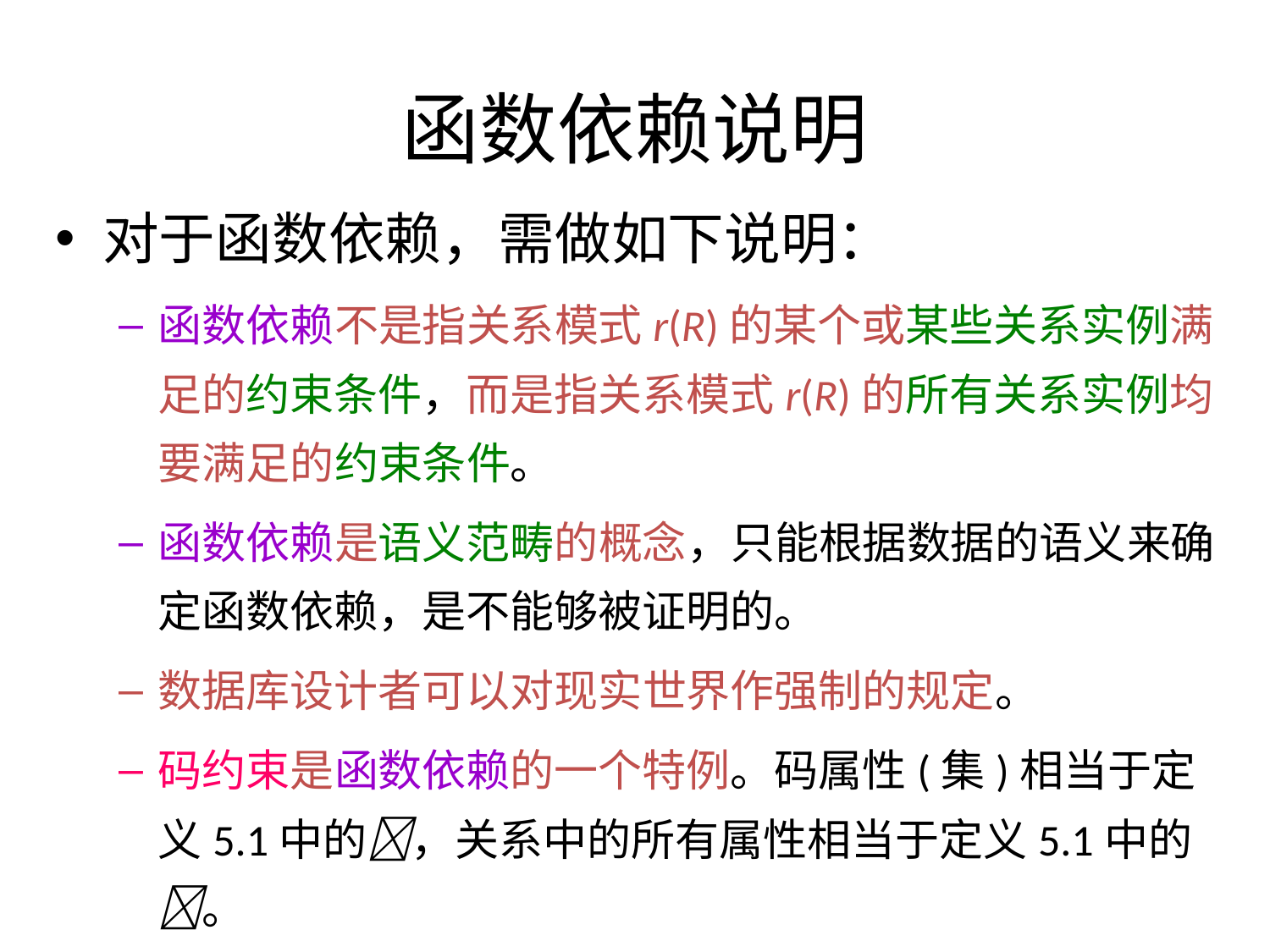

# 函数依赖说明
对于函数依赖，需做如下说明：
函数依赖不是指关系模式r(R)的某个或某些关系实例满足的约束条件，而是指关系模式r(R)的所有关系实例均要满足的约束条件。
函数依赖是语义范畴的概念，只能根据数据的语义来确定函数依赖，是不能够被证明的。
数据库设计者可以对现实世界作强制的规定。
码约束是函数依赖的一个特例。码属性(集)相当于定义5.1中的α，关系中的所有属性相当于定义5.1中的β。